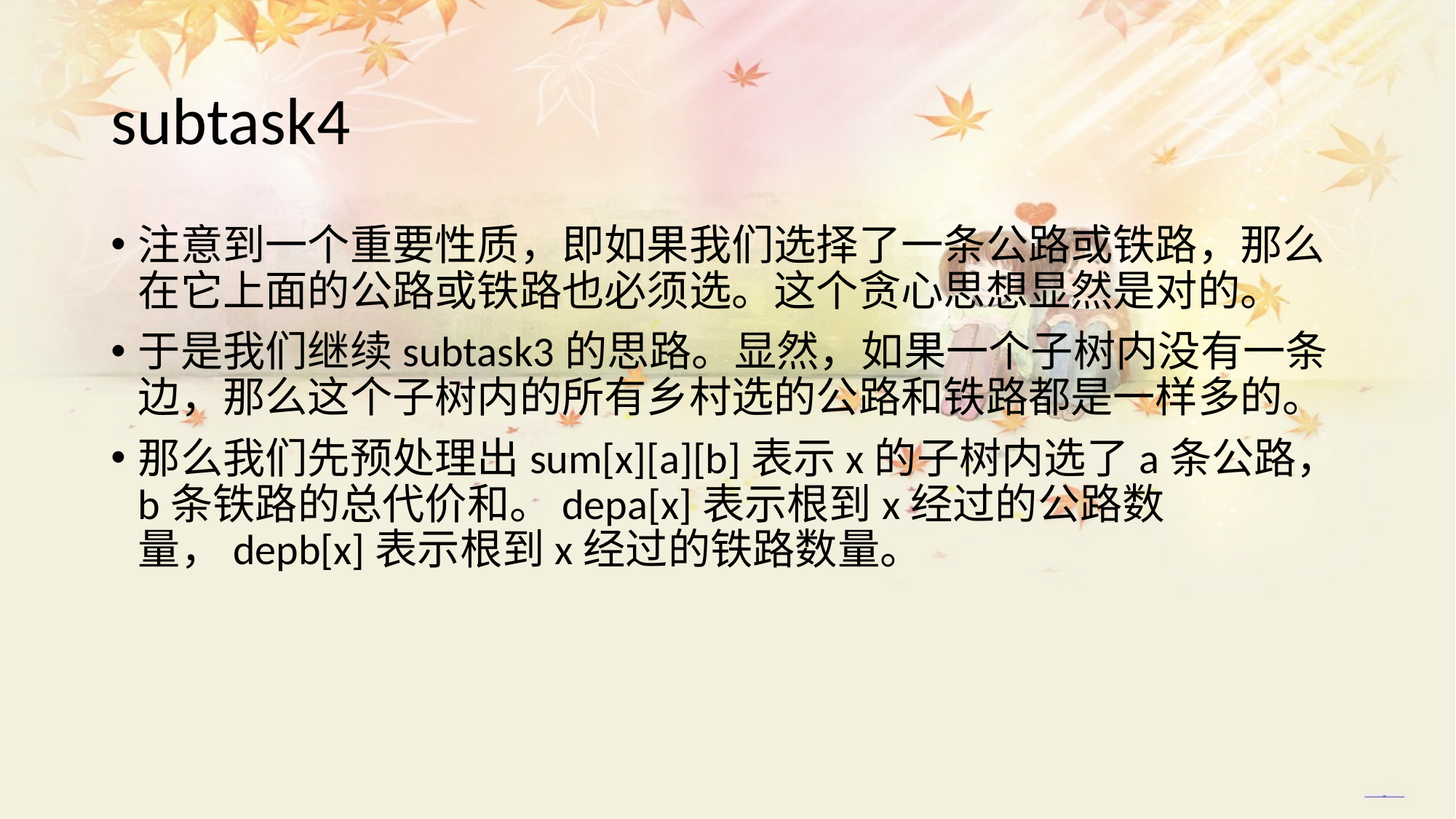

# subtask4
注意到一个重要性质，即如果我们选择了一条公路或铁路，那么在它上面的公路或铁路也必须选。这个贪心思想显然是对的。
于是我们继续subtask3的思路。显然，如果一个子树内没有一条边，那么这个子树内的所有乡村选的公路和铁路都是一样多的。
那么我们先预处理出sum[x][a][b]表示x的子树内选了a条公路，b条铁路的总代价和。depa[x]表示根到x经过的公路数量，depb[x]表示根到x经过的铁路数量。